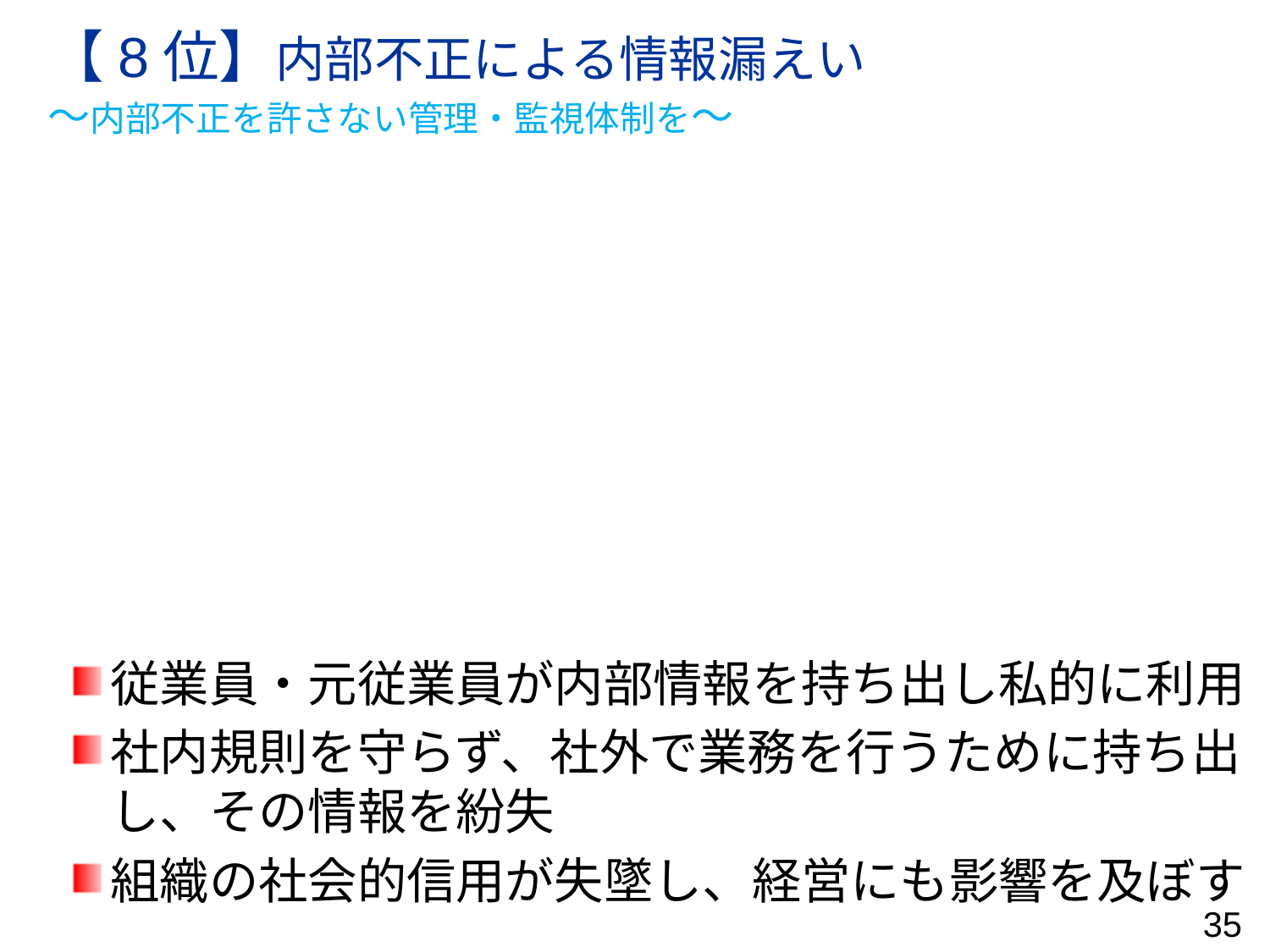

# 【8位】内部不正による情報漏えい ～内部不正を許さない管理・監視体制を～
従業員・元従業員が内部情報を持ち出し私的に利用
社内規則を守らず、社外で業務を行うために持ち出し、その情報を紛失
組織の社会的信用が失墜し、経営にも影響を及ぼす
35